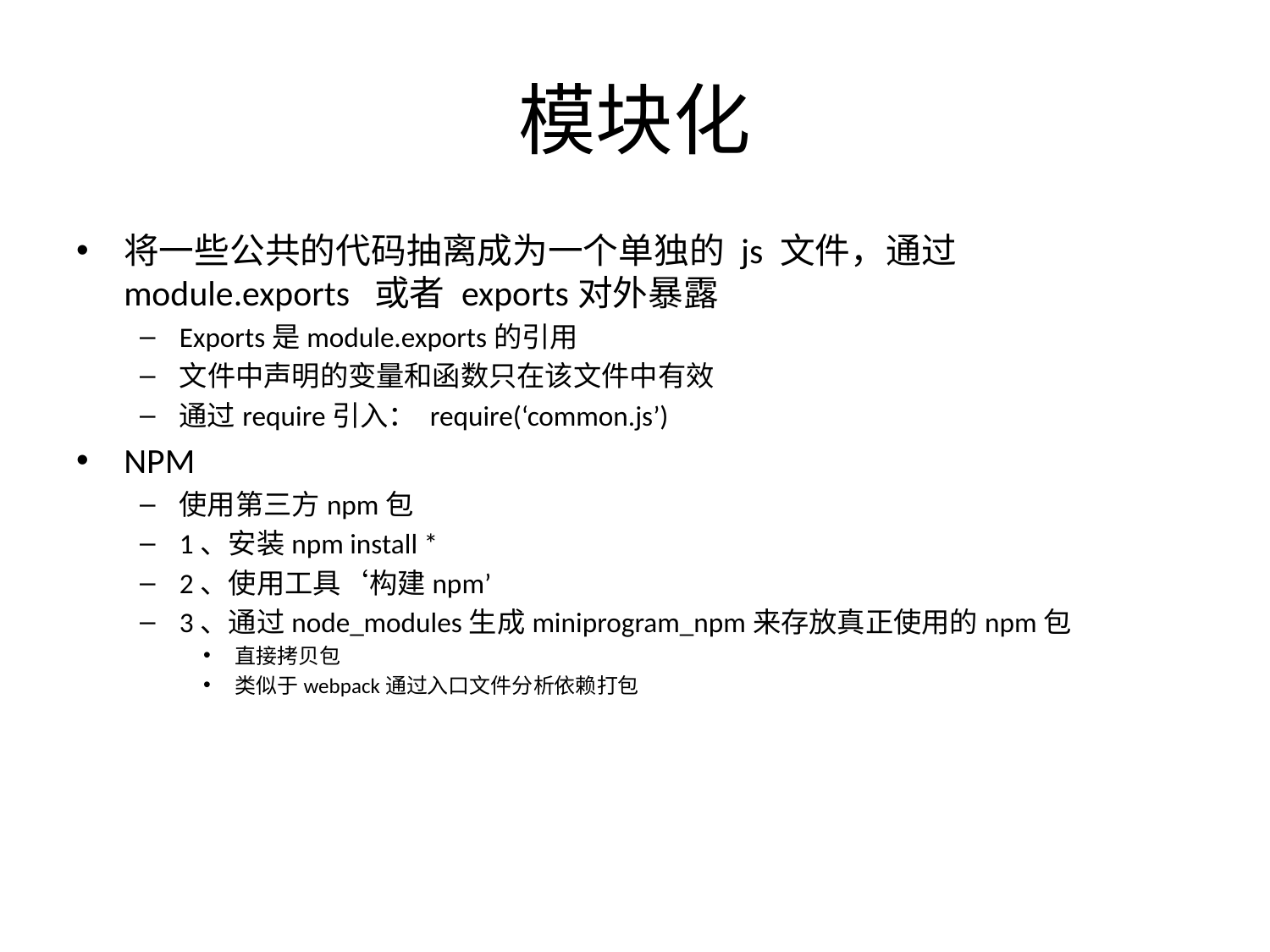

# 模块化
将一些公共的代码抽离成为一个单独的 js 文件，通过  module.exports  或者 exports对外暴露
Exports是module.exports的引用
文件中声明的变量和函数只在该文件中有效
通过require引入： require(‘common.js’)
NPM
使用第三方npm包
1、安装npm install *
2、使用工具‘构建npm’
3、通过node_modules生成miniprogram_npm来存放真正使用的npm包
直接拷贝包
类似于webpack通过入口文件分析依赖打包